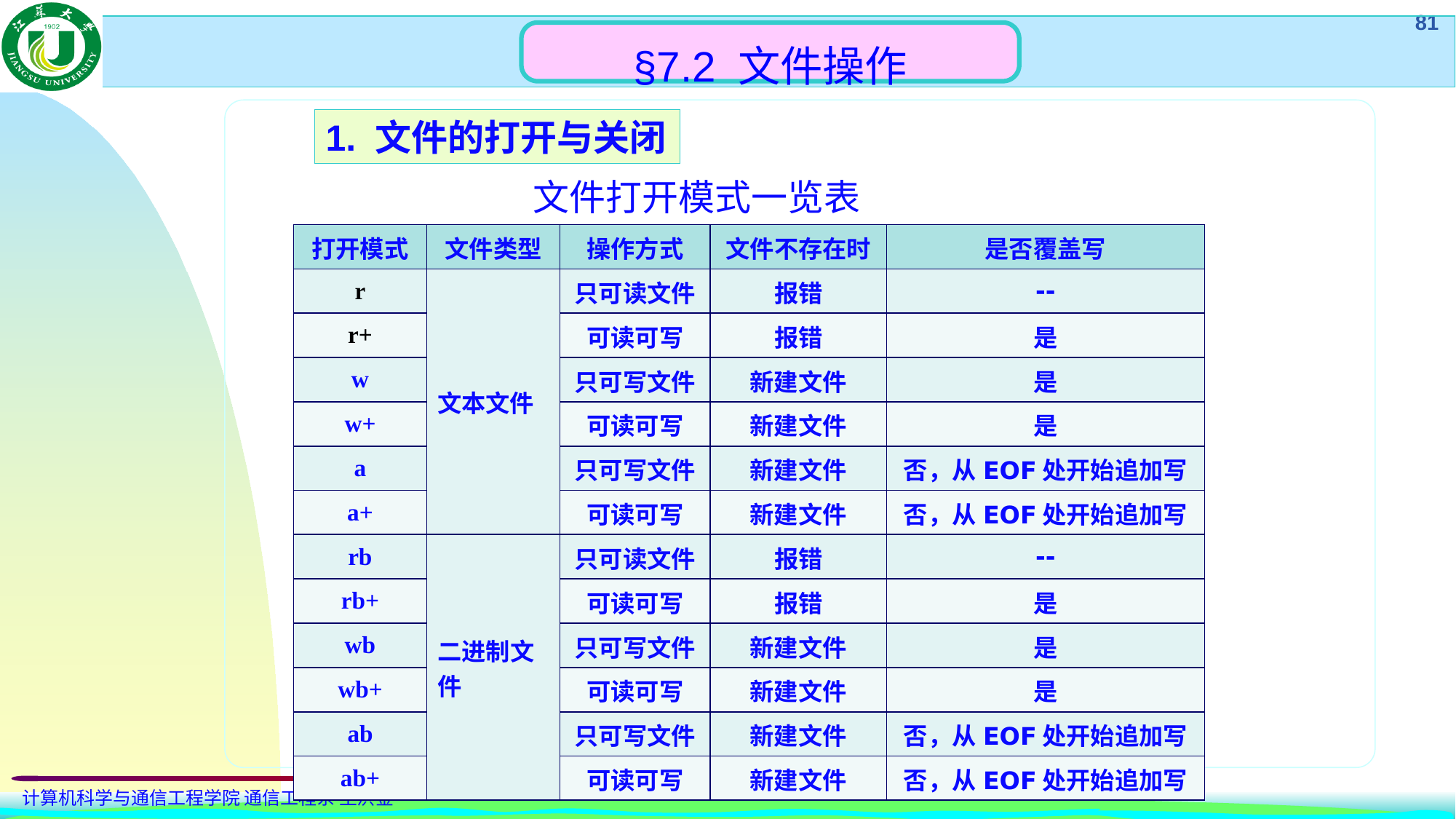

§7.2 文件操作
1. 文件的打开与关闭
文件打开模式一览表
| 打开模式 | 文件类型 | 操作方式 | 文件不存在时 | 是否覆盖写 |
| --- | --- | --- | --- | --- |
| r | 文本文件 | 只可读文件 | 报错 | -- |
| r+ |  | 可读可写 | 报错 | 是 |
| w |  | 只可写文件 | 新建文件 | 是 |
| w+ |  | 可读可写 | 新建文件 | 是 |
| a |  | 只可写文件 | 新建文件 | 否，从EOF处开始追加写 |
| a+ |  | 可读可写 | 新建文件 | 否，从EOF处开始追加写 |
| rb | 二进制文件 | 只可读文件 | 报错 | -- |
| rb+ |  | 可读可写 | 报错 | 是 |
| wb |  | 只可写文件 | 新建文件 | 是 |
| wb+ |  | 可读可写 | 新建文件 | 是 |
| ab |  | 只可写文件 | 新建文件 | 否，从EOF处开始追加写 |
| ab+ |  | 可读可写 | 新建文件 | 否，从EOF处开始追加写 |